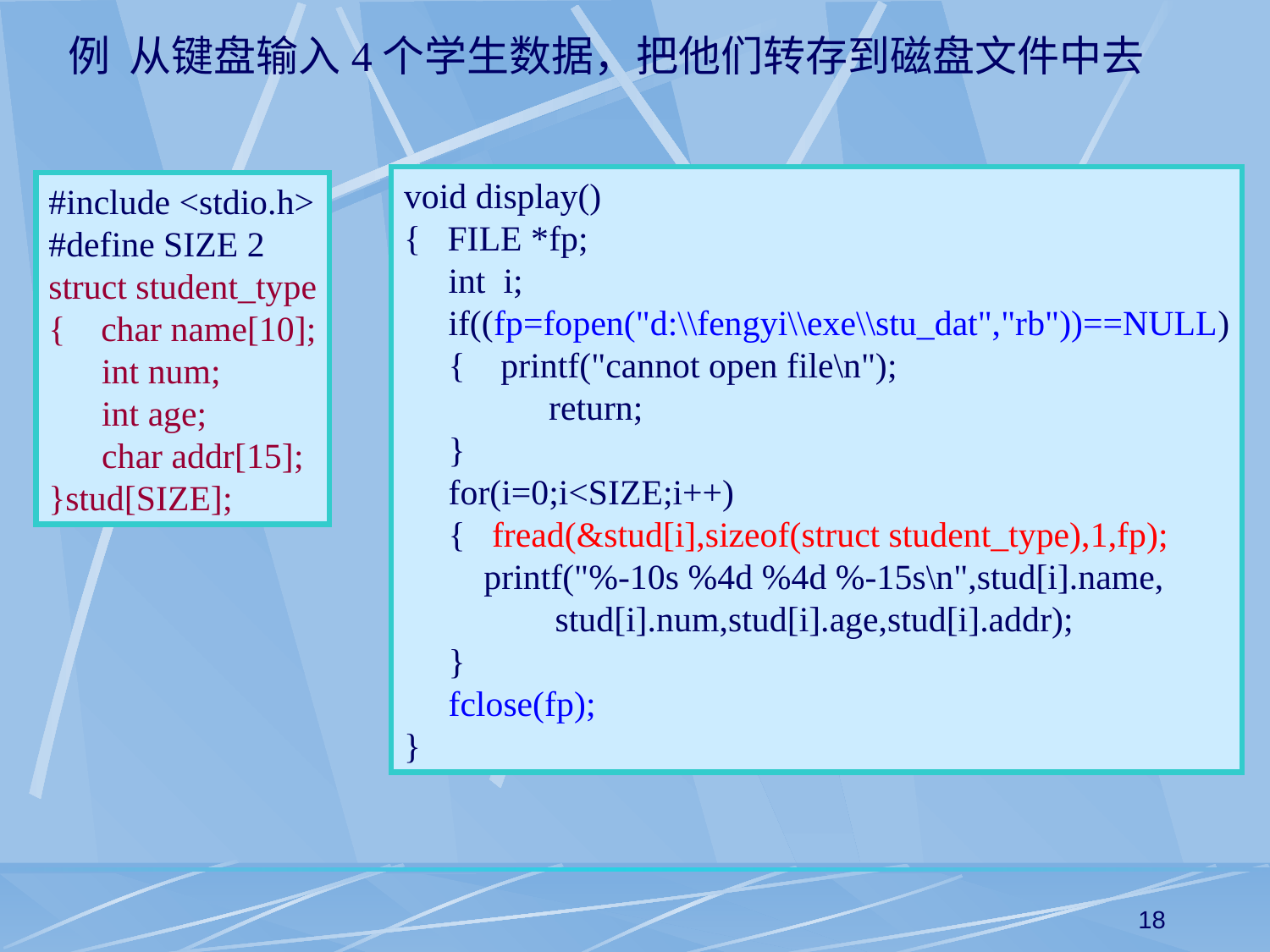

例  从键盘输入4个学生数据，把他们转存到磁盘文件中去

void display()
{   FILE *fp;
     int  i;
     if((fp=fopen("d:\\fengyi\\exe\\stu_dat","rb"))==NULL)
     {    printf("cannot open file\n");
	  return;
     }
     for(i=0;i<SIZE;i++)
     {   fread(&stud[i],sizeof(struct student_type),1,fp);
         printf("%-10s %4d %4d %-15s\n",stud[i].name,
                 stud[i].num,stud[i].age,stud[i].addr);
     }
     fclose(fp);
}
#include <stdio.h>
#define SIZE 2
struct student_type
{    char name[10];
      int num;
      int age;
      char addr[15];
}stud[SIZE];
18